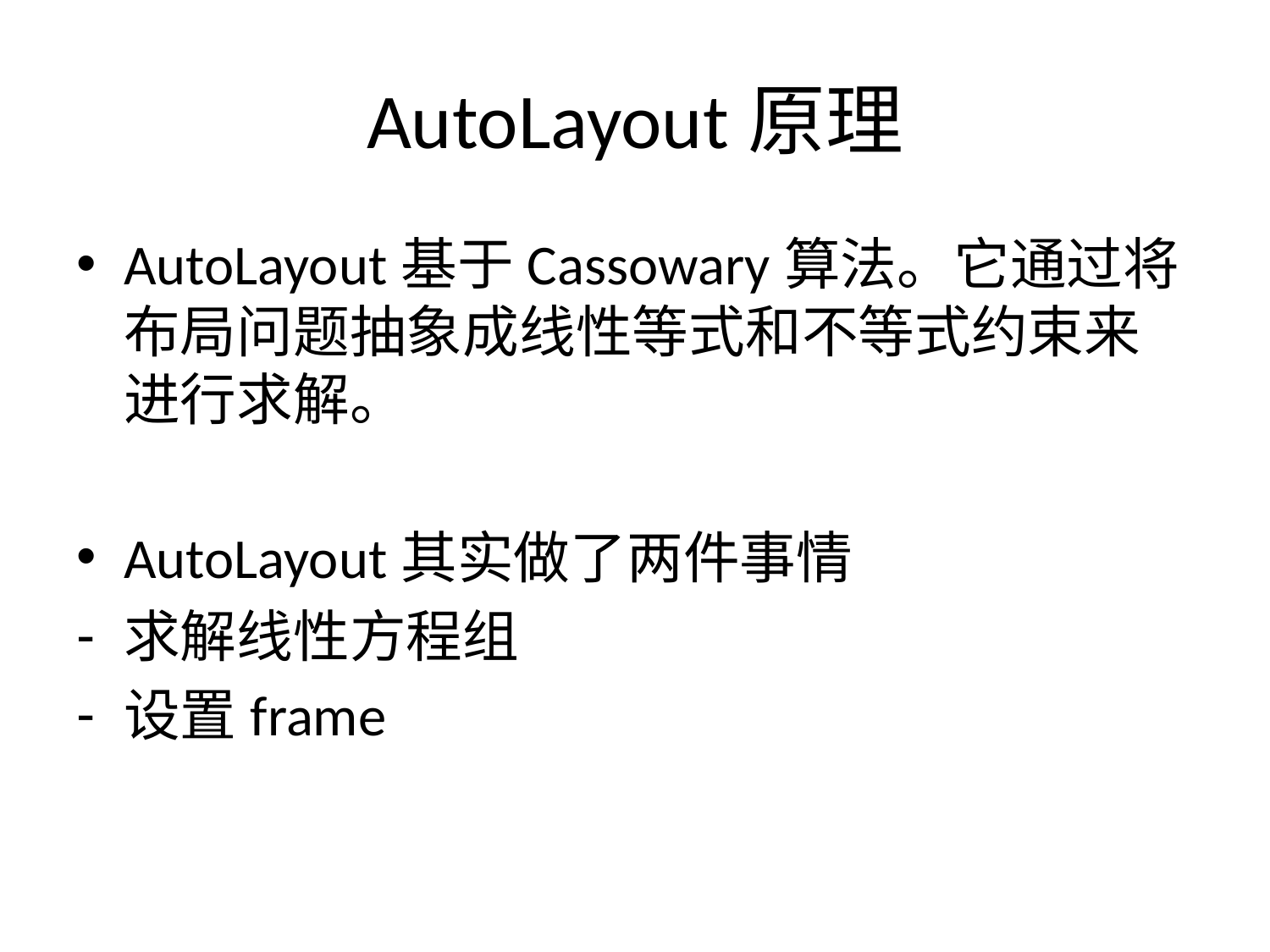

# AutoLayout原理
AutoLayout基于Cassowary算法。它通过将布局问题抽象成线性等式和不等式约束来进行求解。

AutoLayout其实做了两件事情
求解线性方程组
设置frame